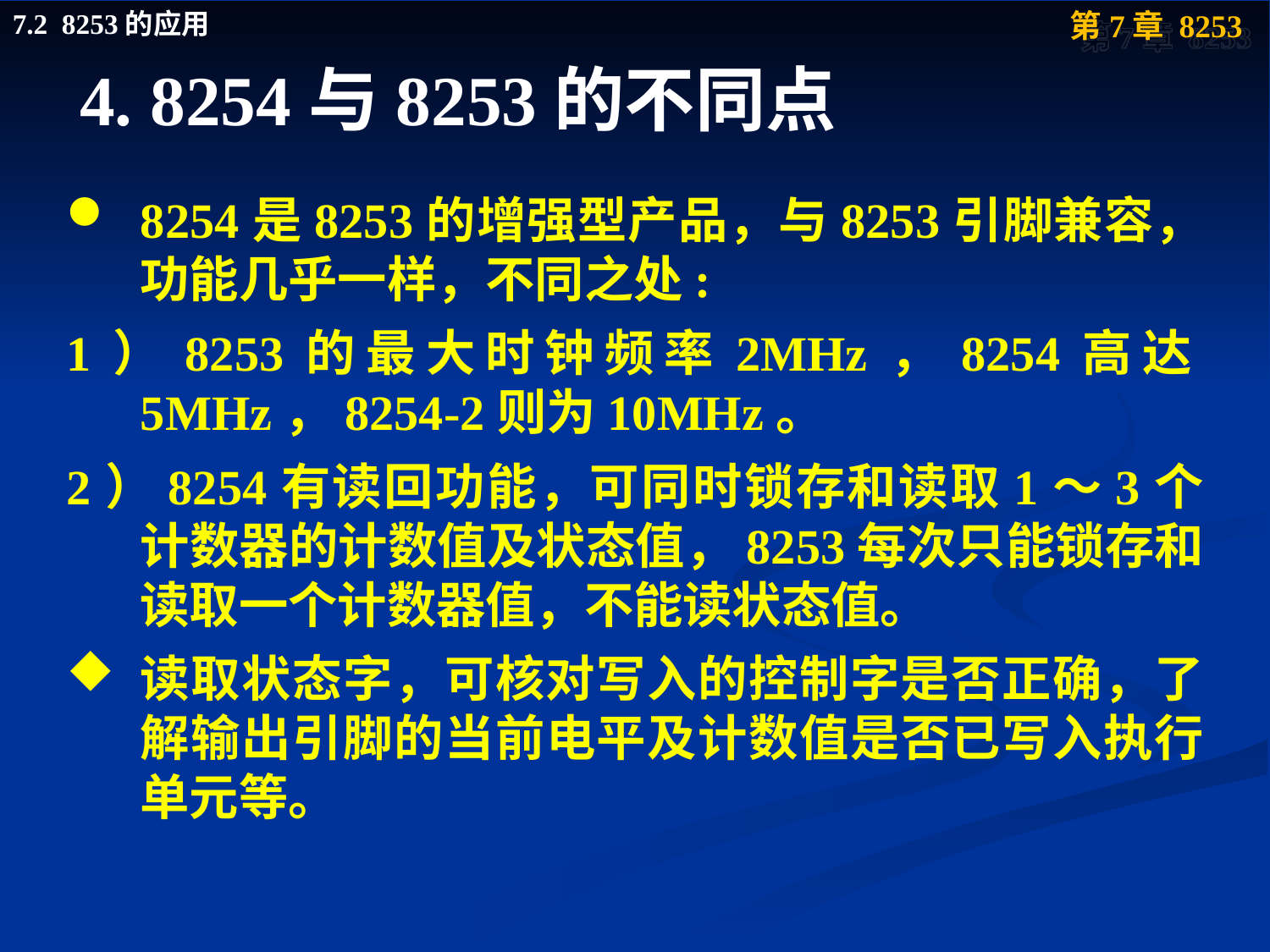

# 4. 8254与8253的不同点
8254是8253的增强型产品，与8253引脚兼容，功能几乎一样，不同之处:
1）8253的最大时钟频率2MHz，8254高达5MHz，8254-2则为10MHz。
2）8254有读回功能，可同时锁存和读取1～3个计数器的计数值及状态值，8253每次只能锁存和读取一个计数器值，不能读状态值。
读取状态字，可核对写入的控制字是否正确，了解输出引脚的当前电平及计数值是否已写入执行单元等。